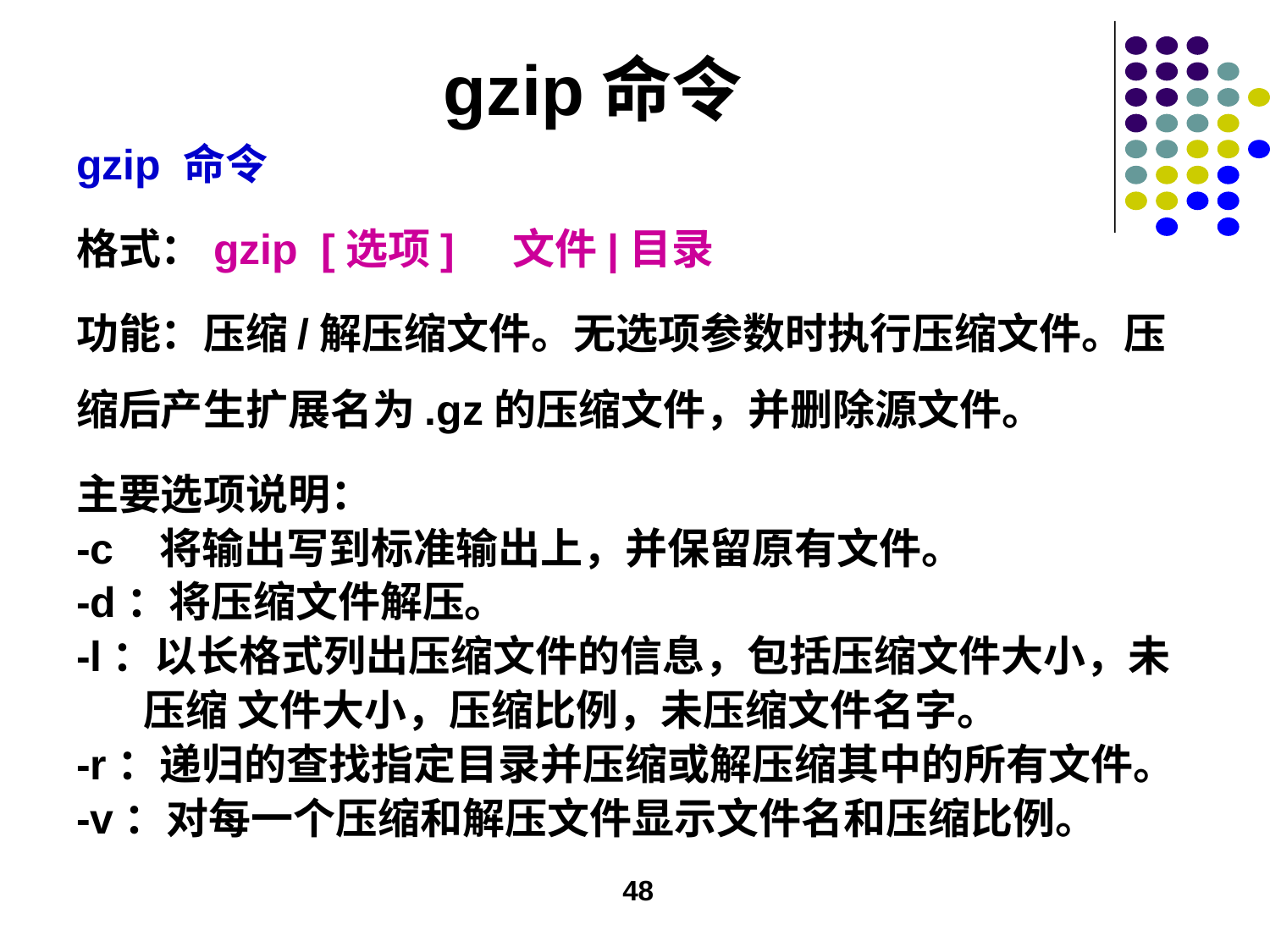

# gzip命令
gzip 命令
格式：gzip  [选项]    文件|目录
功能：压缩/解压缩文件。无选项参数时执行压缩文件。压缩后产生扩展名为.gz的压缩文件，并删除源文件。
主要选项说明：
-c   将输出写到标准输出上，并保留原有文件。
-d：将压缩文件解压。
-l：以长格式列出压缩文件的信息，包括压缩文件大小，未
      压缩 文件大小，压缩比例，未压缩文件名字。
-r：递归的查找指定目录并压缩或解压缩其中的所有文件。
-v：对每一个压缩和解压文件显示文件名和压缩比例。
48